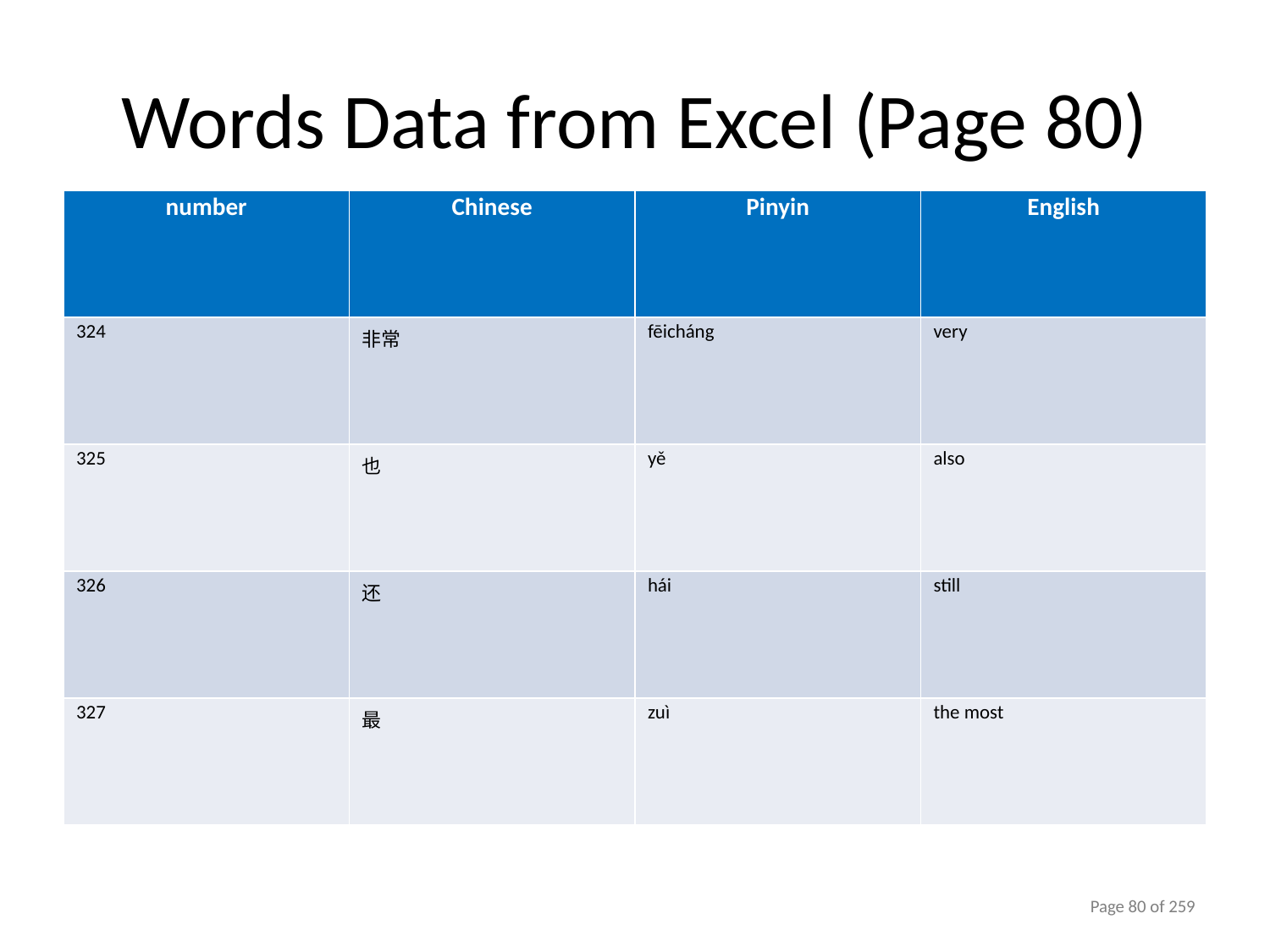

# Words Data from Excel (Page 80)
| number | Chinese | Pinyin | English |
| --- | --- | --- | --- |
| 324 | 非常 | fēicháng | very |
| 325 | 也 | yě | also |
| 326 | 还 | hái | still |
| 327 | 最 | zuì | the most |

Page 80 of 259